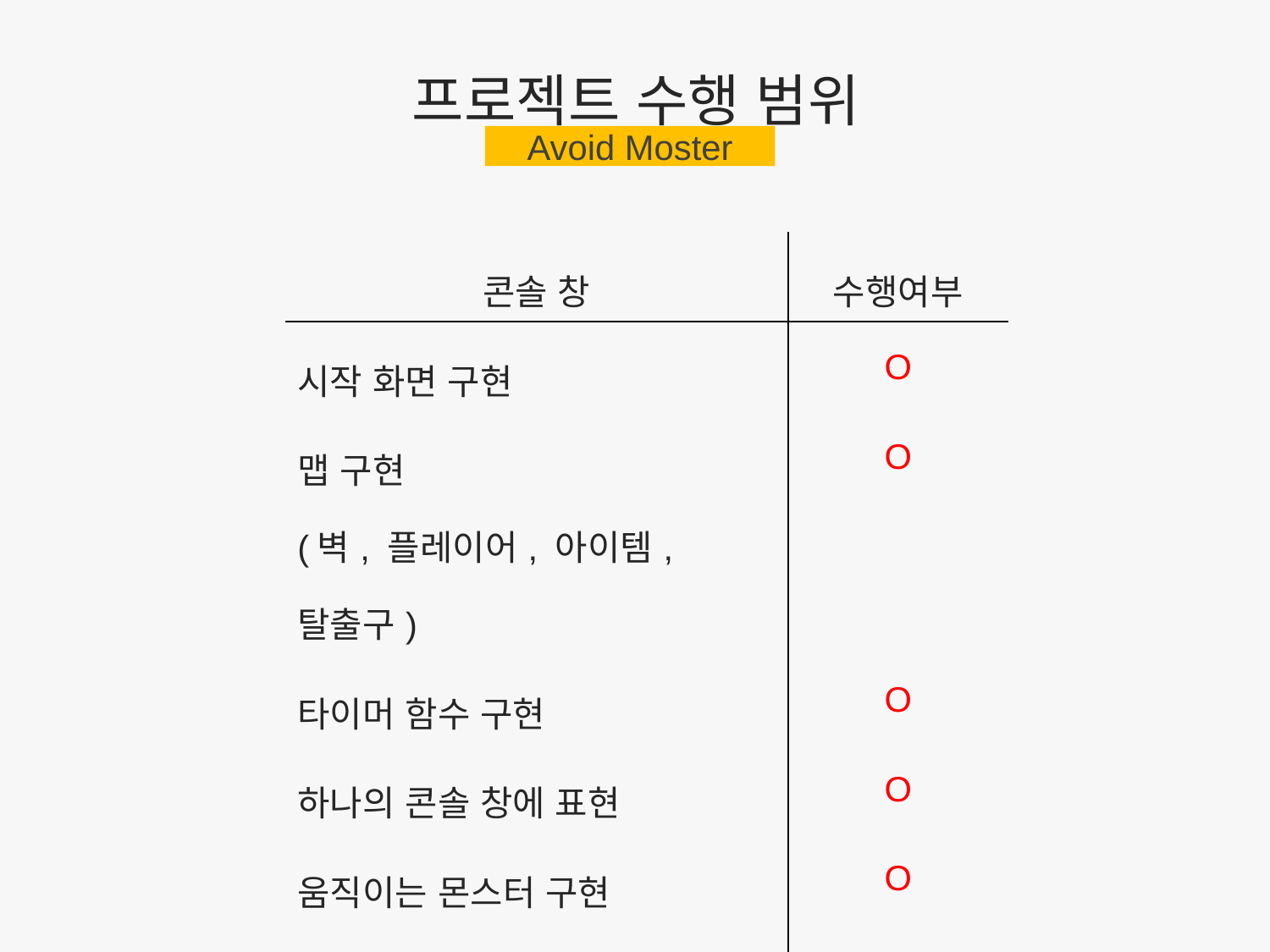

# 프로젝트 수행 범위
Avoid Moster
| 콘솔 창 | 수행여부 |
| --- | --- |
| 시작 화면 구현 | O |
| 맵 구현 (벽, 플레이어, 아이템, 탈출구) | O |
| 타이머 함수 구현 | O |
| 하나의 콘솔 창에 표현 | O |
| 움직이는 몬스터 구현 | O |
| 하나의 콘솔 창에 표현 | O |